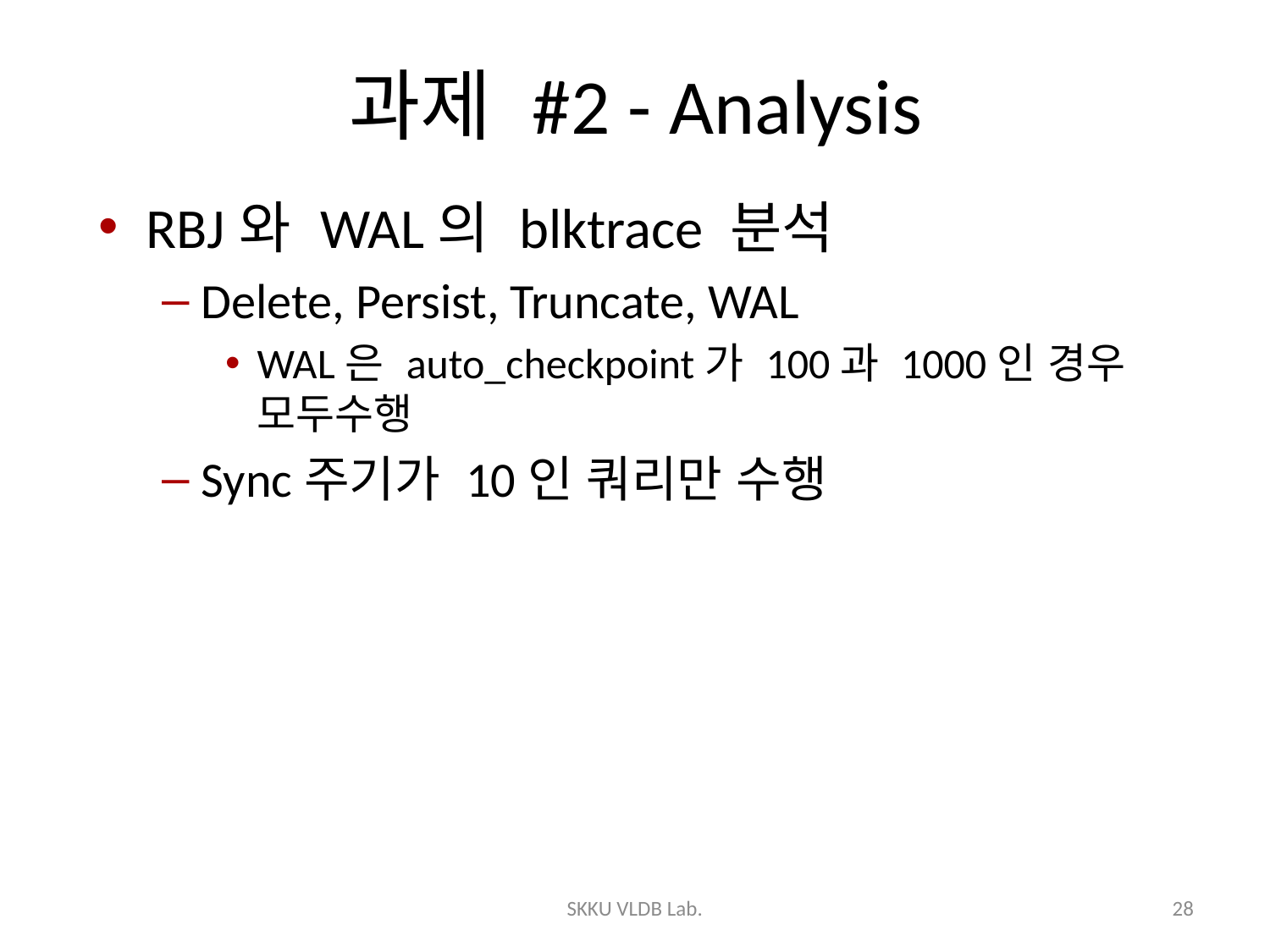

# 과제 #2 - Analysis
RBJ와 WAL의 blktrace 분석
Delete, Persist, Truncate, WAL
WAL은 auto_checkpoint가 100과 1000인 경우 모두수행
Sync주기가 10인 쿼리만 수행

SKKU VLDB Lab.
28